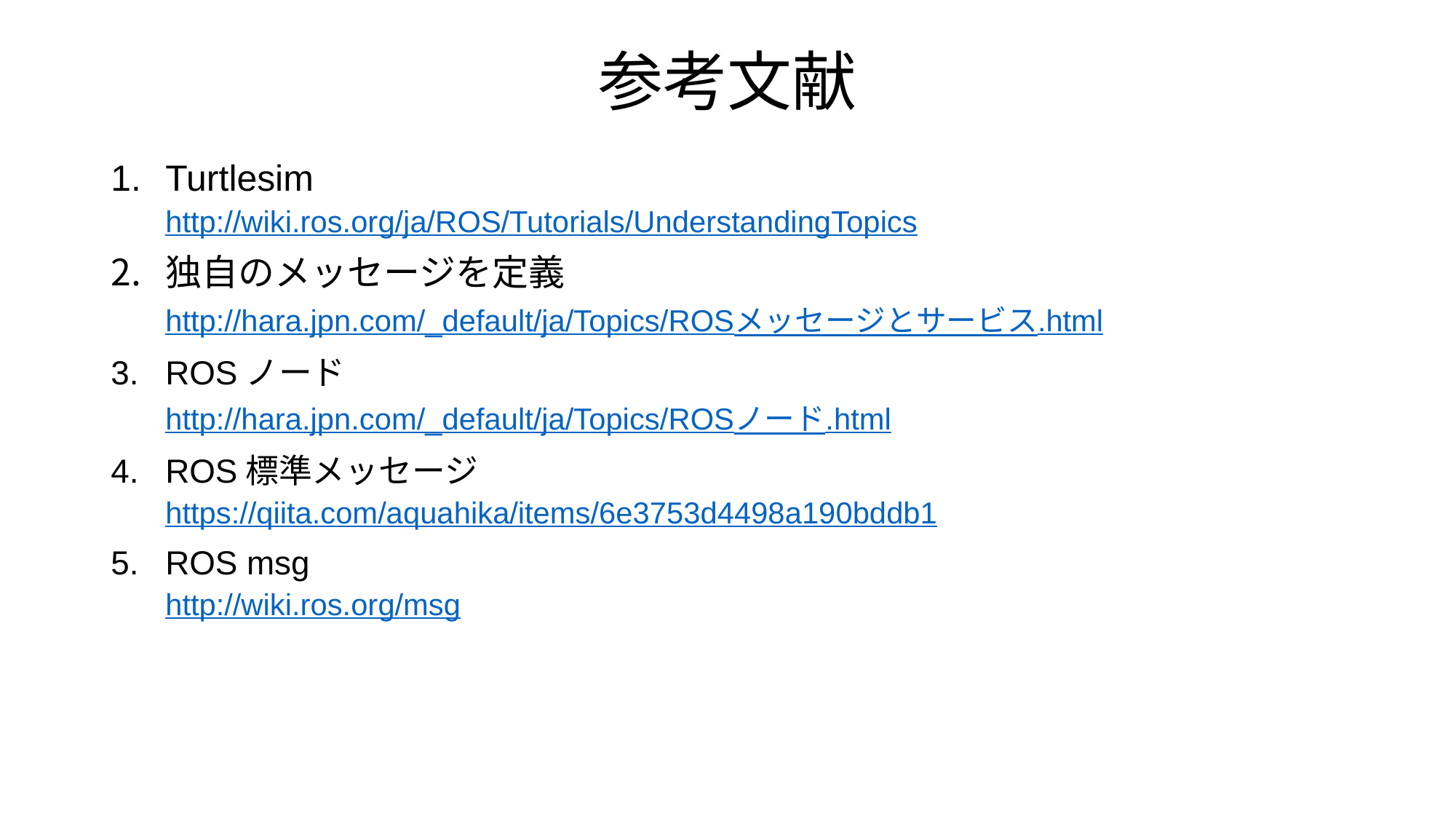

# 参考文献
Turtlesim
http://wiki.ros.org/ja/ROS/Tutorials/UnderstandingTopics
独自のメッセージを定義
http://hara.jpn.com/_default/ja/Topics/ROSメッセージとサービス.html
ROSノード
http://hara.jpn.com/_default/ja/Topics/ROSノード.html
ROS標準メッセージ
https://qiita.com/aquahika/items/6e3753d4498a190bddb1
ROS msg
http://wiki.ros.org/msg